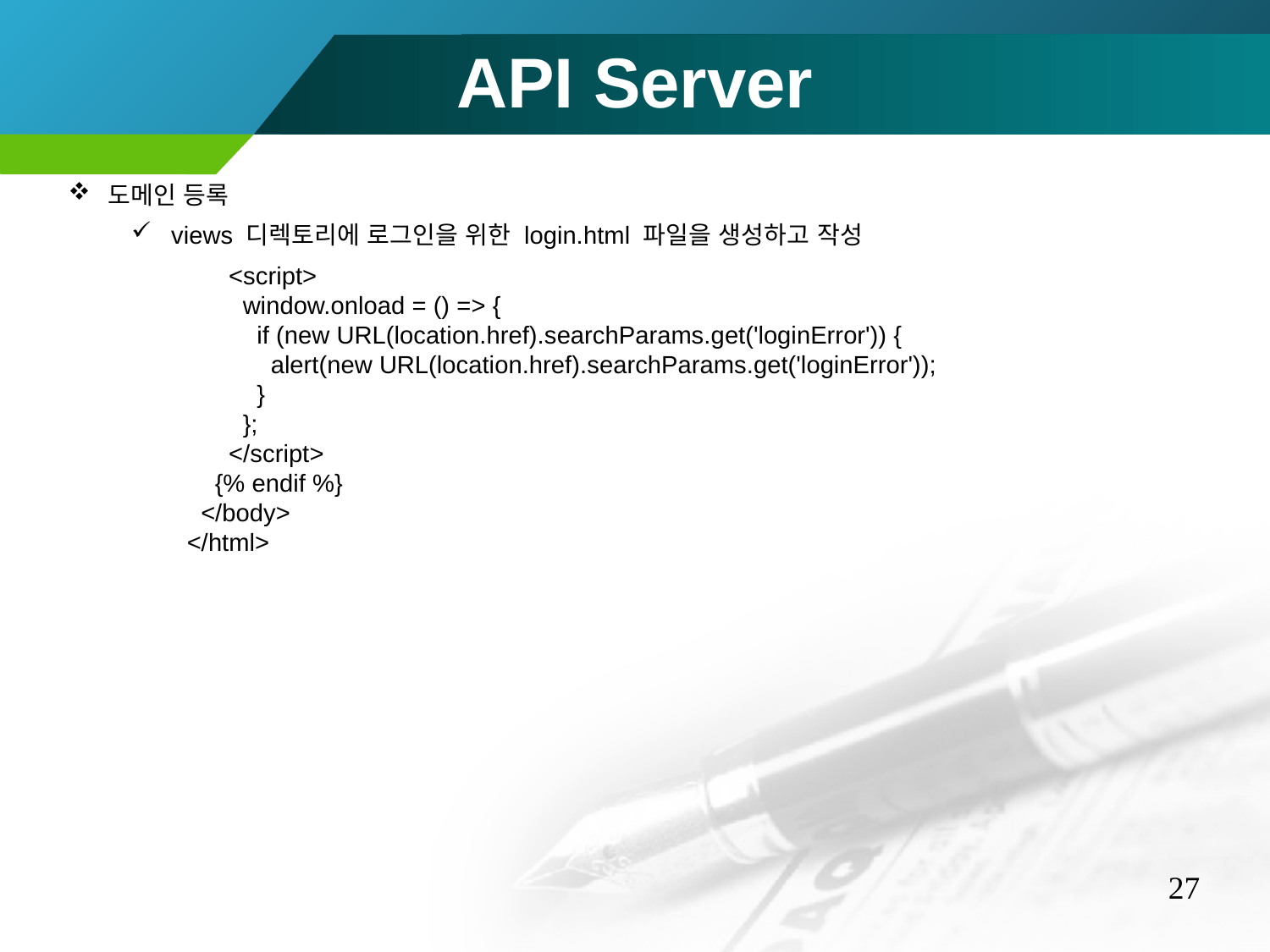

API Server
도메인 등록
views 디렉토리에 로그인을 위한 login.html 파일을 생성하고 작성
      <script>
        window.onload = () => {
          if (new URL(location.href).searchParams.get('loginError')) {
            alert(new URL(location.href).searchParams.get('loginError'));
          }
        };
      </script>
    {% endif %}
  </body>
</html>
27